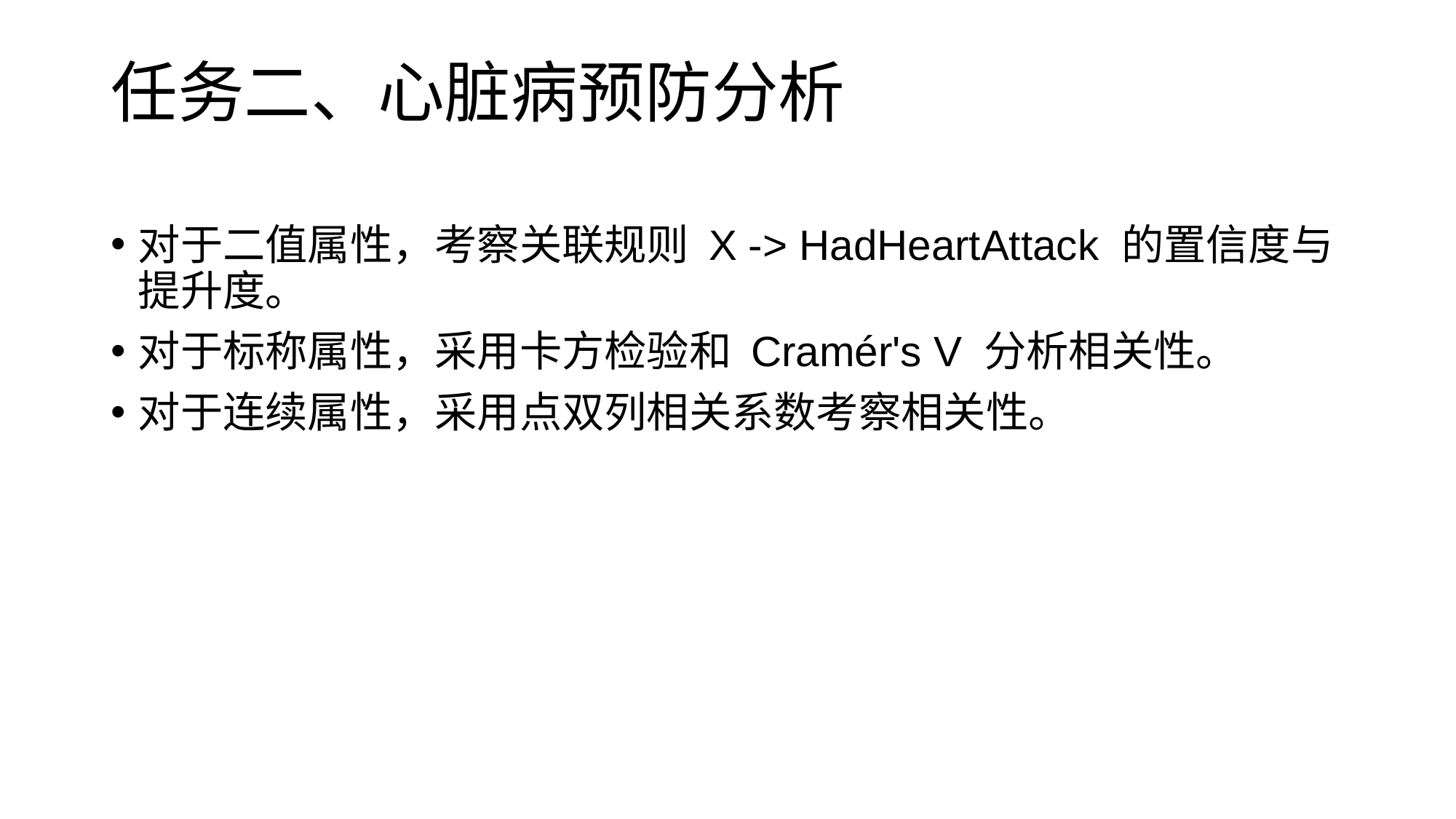

# 任务二、心脏病预防分析
对于二值属性，考察关联规则 X -> HadHeartAttack 的置信度与提升度。
对于标称属性，采用卡方检验和 Cramér's V 分析相关性。
对于连续属性，采用点双列相关系数考察相关性。